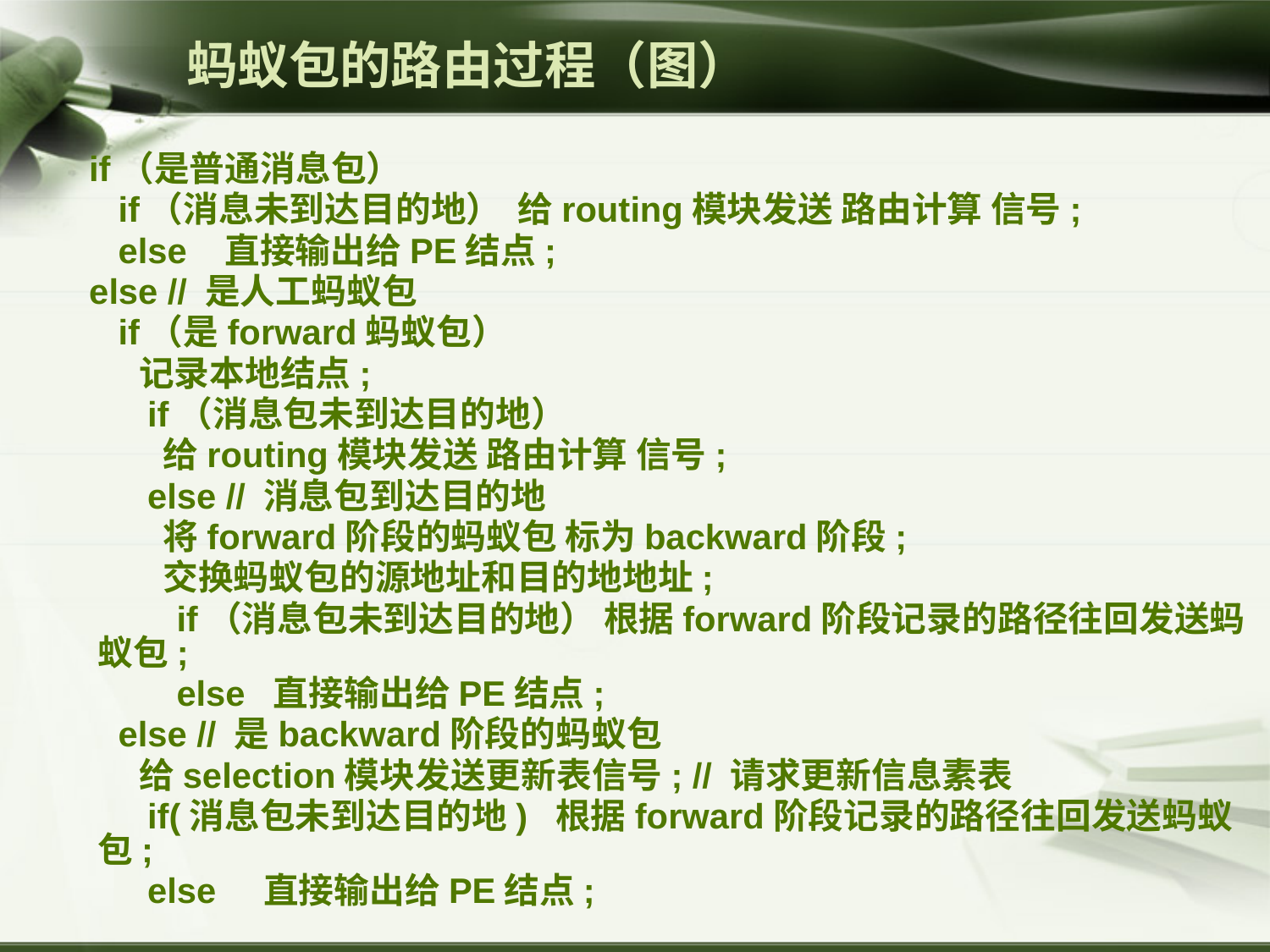

# 蚂蚁包的路由过程（图）
    if（是普通消息包）
       if（消息未到达目的地）  给routing模块发送 路由计算 信号;
       else   直接输出给PE结点;
    else // 是人工蚂蚁包
       if（是forward蚂蚁包）
          记录本地结点;
          if（消息包未到达目的地）
             给routing模块发送 路由计算 信号;
          else // 消息包到达目的地
             将forward阶段的蚂蚁包 标为backward阶段;
             交换蚂蚁包的源地址和目的地地址;
             if（消息包未到达目的地） 根据forward阶段记录的路径往回发送蚂蚁包;
             else  直接输出给PE结点;
       else // 是backward阶段的蚂蚁包
          给selection模块发送更新表信号; // 请求更新信息素表
          if(消息包未到达目的地)  根据forward阶段记录的路径往回发送蚂蚁包;
          else    直接输出给PE结点;